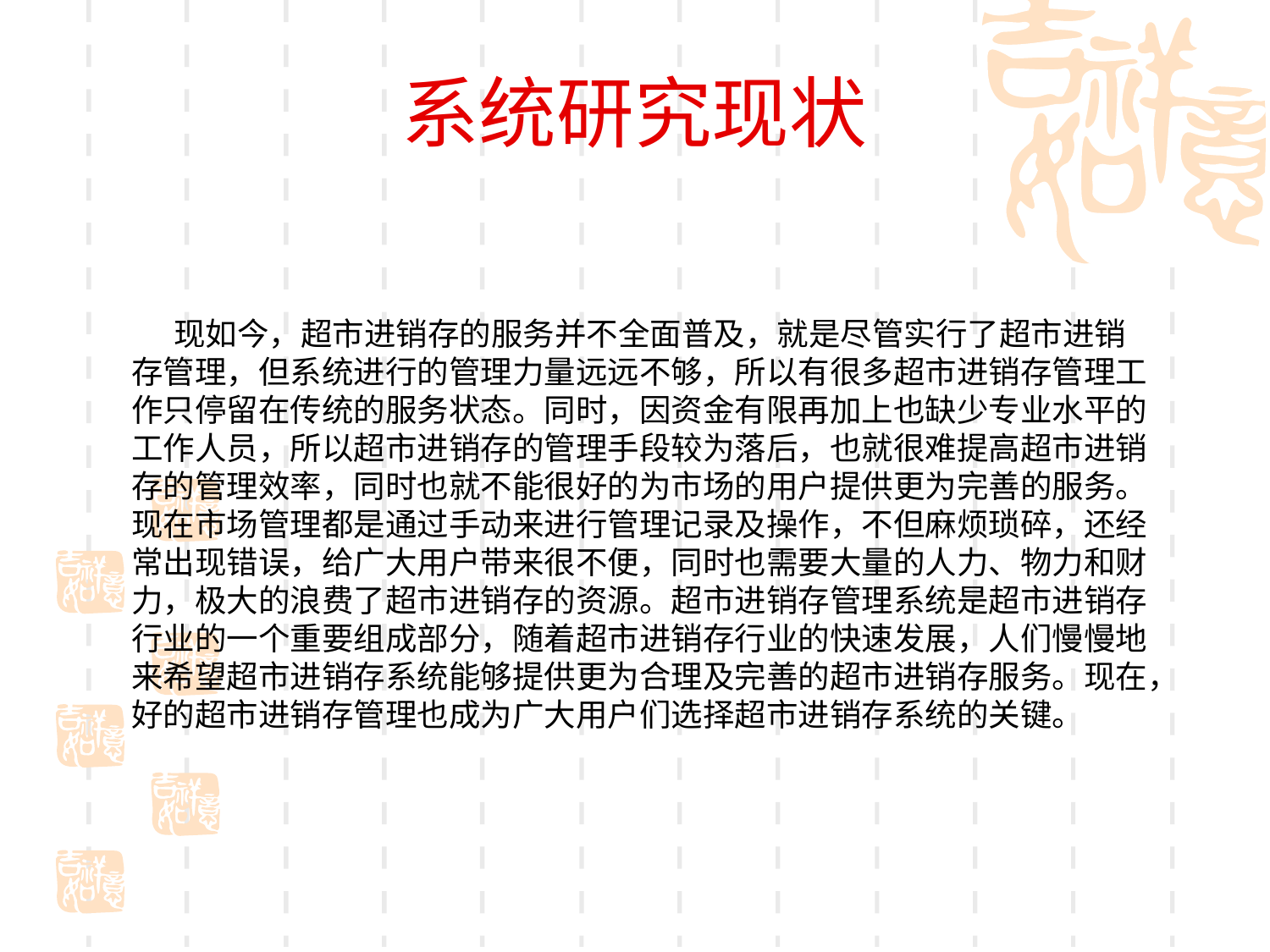

# 系统研究现状
现如今，超市进销存的服务并不全面普及，就是尽管实行了超市进销存管理，但系统进行的管理力量远远不够，所以有很多超市进销存管理工作只停留在传统的服务状态。同时，因资金有限再加上也缺少专业水平的工作人员，所以超市进销存的管理手段较为落后，也就很难提高超市进销存的管理效率，同时也就不能很好的为市场的用户提供更为完善的服务。现在市场管理都是通过手动来进行管理记录及操作，不但麻烦琐碎，还经常出现错误，给广大用户带来很不便，同时也需要大量的人力、物力和财力，极大的浪费了超市进销存的资源。超市进销存管理系统是超市进销存行业的一个重要组成部分，随着超市进销存行业的快速发展，人们慢慢地来希望超市进销存系统能够提供更为合理及完善的超市进销存服务。现在，好的超市进销存管理也成为广大用户们选择超市进销存系统的关键。